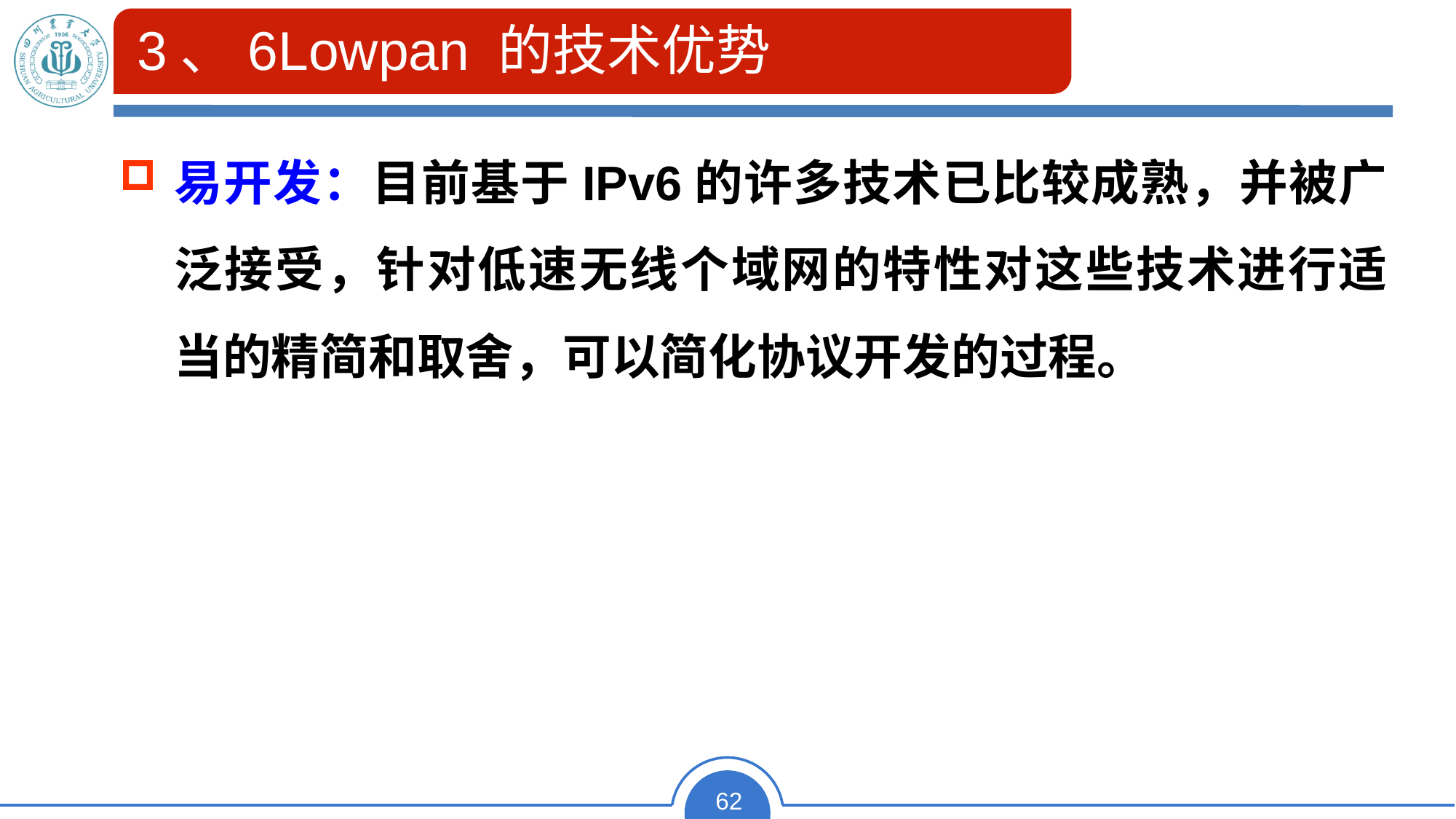

# 3、6Lowpan 的技术优势
易开发：目前基于IPv6的许多技术已比较成熟，并被广泛接受，针对低速无线个域网的特性对这些技术进行适当的精简和取舍，可以简化协议开发的过程。